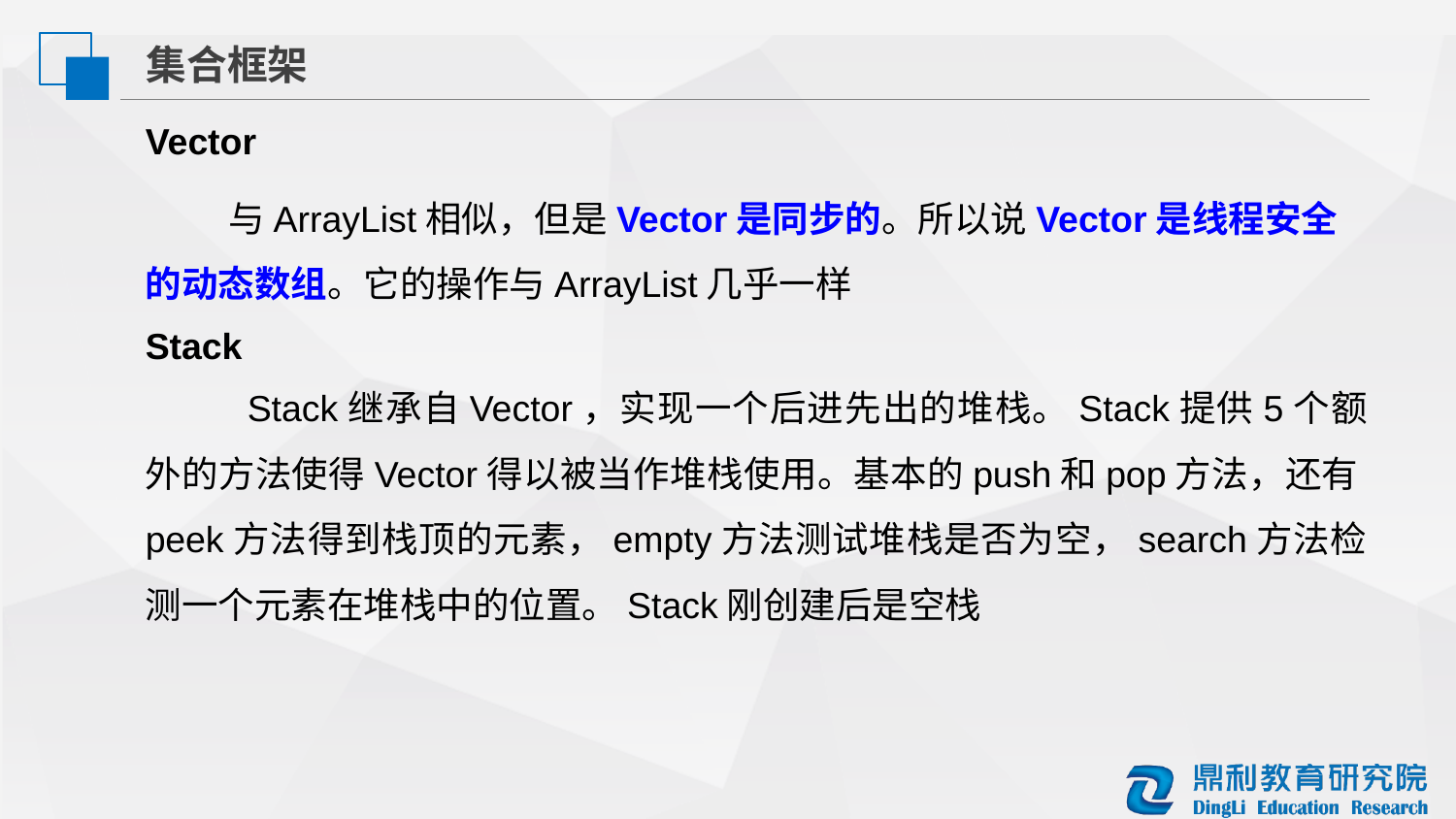

集合框架
Vector
         与ArrayList相似，但是Vector是同步的。所以说Vector是线程安全的动态数组。它的操作与ArrayList几乎一样
Stack
         Stack继承自Vector，实现一个后进先出的堆栈。Stack提供5个额外的方法使得Vector得以被当作堆栈使用。基本的push和pop方法，还有peek方法得到栈顶的元素，empty方法测试堆栈是否为空，search方法检测一个元素在堆栈中的位置。Stack刚创建后是空栈